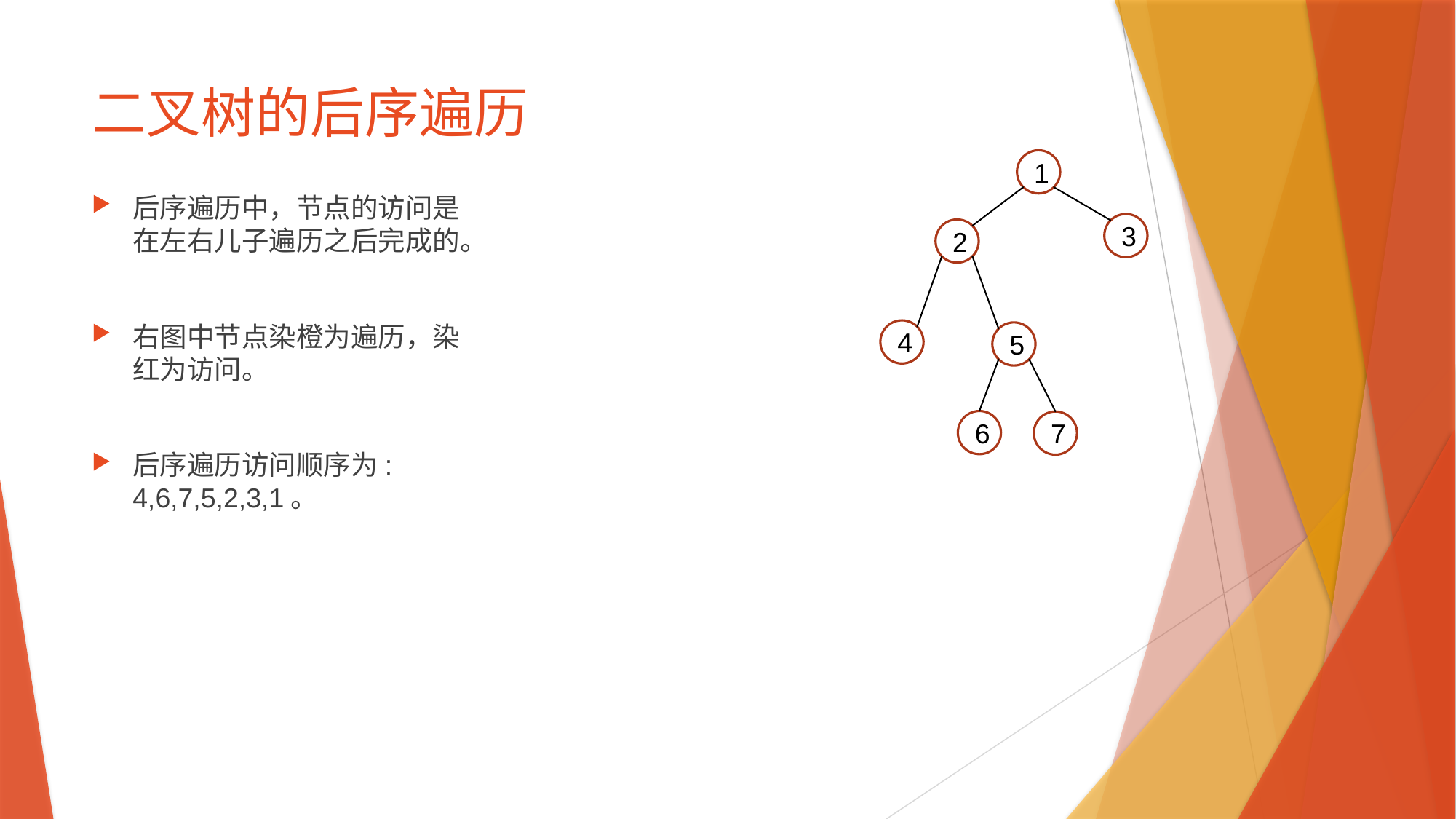

# 二叉树的后序遍历
1
后序遍历中，节点的访问是在左右儿子遍历之后完成的。

右图中节点染橙为遍历，染红为访问。

后序遍历访问顺序为:	4,6,7,5,2,3,1。
3
2
4
5
6
7